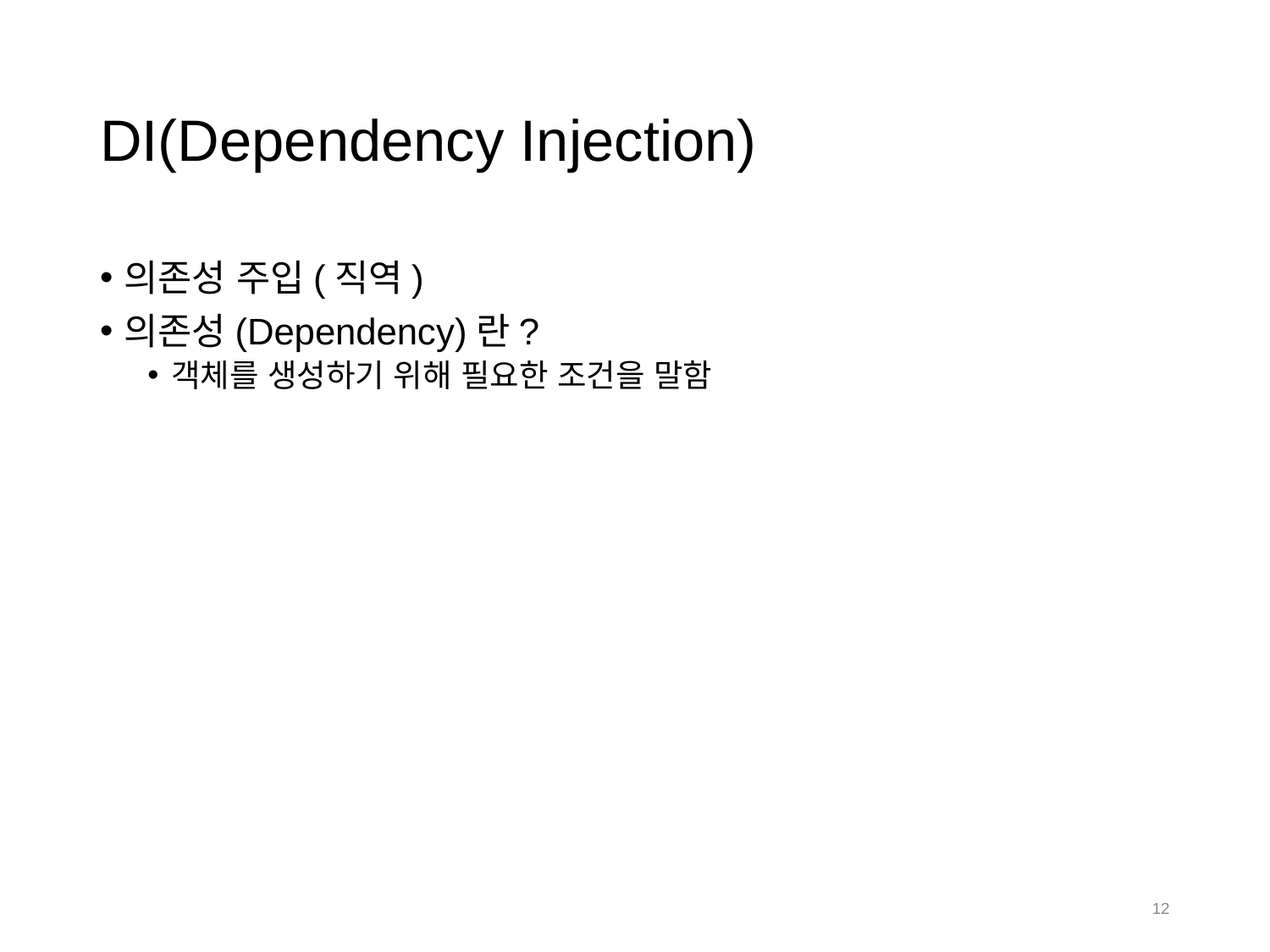

# DI(Dependency Injection)
의존성 주입(직역)
의존성(Dependency)란?
객체를 생성하기 위해 필요한 조건을 말함
12